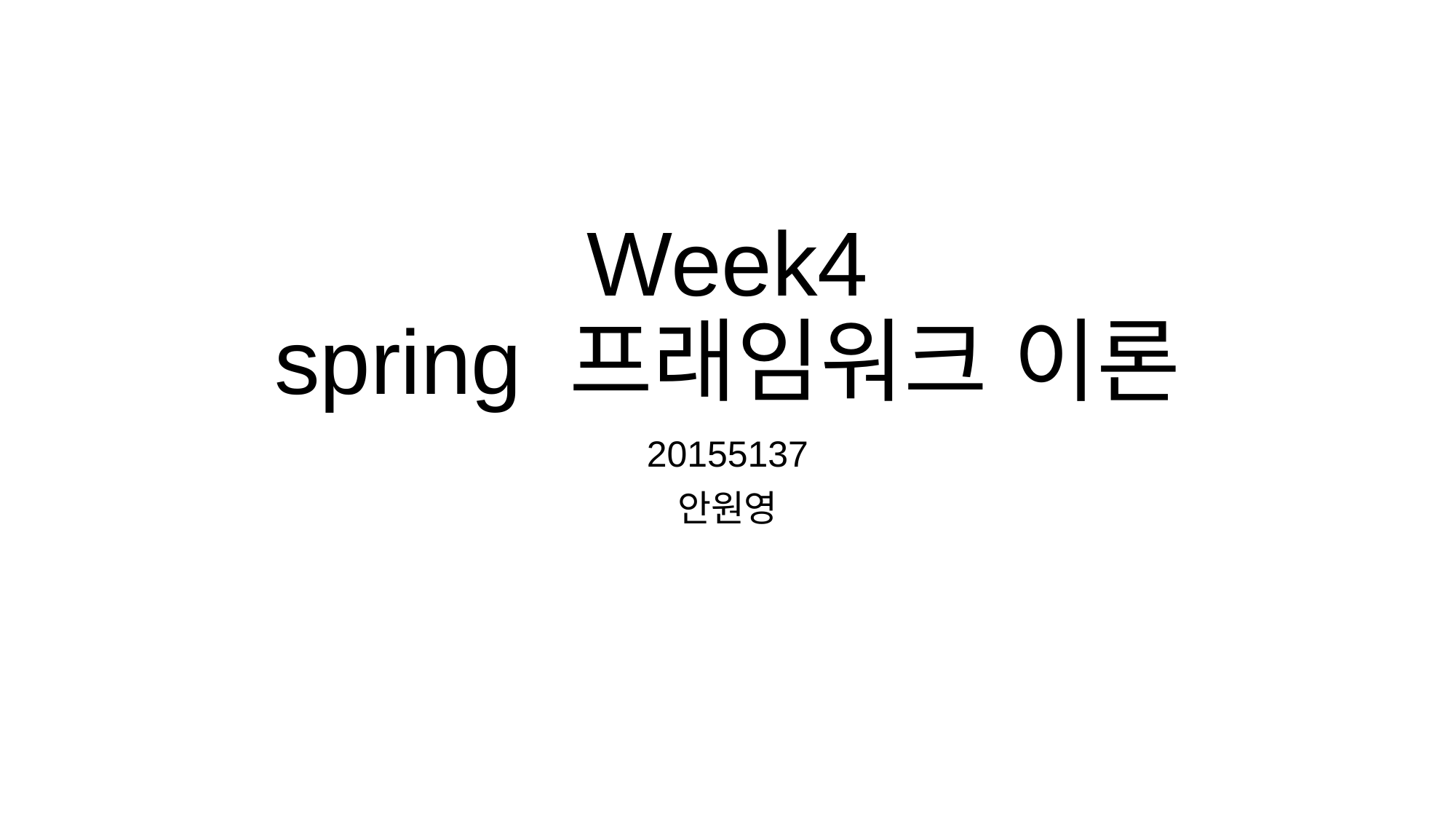

# Week4 spring 프래임워크 이론
20155137
안원영